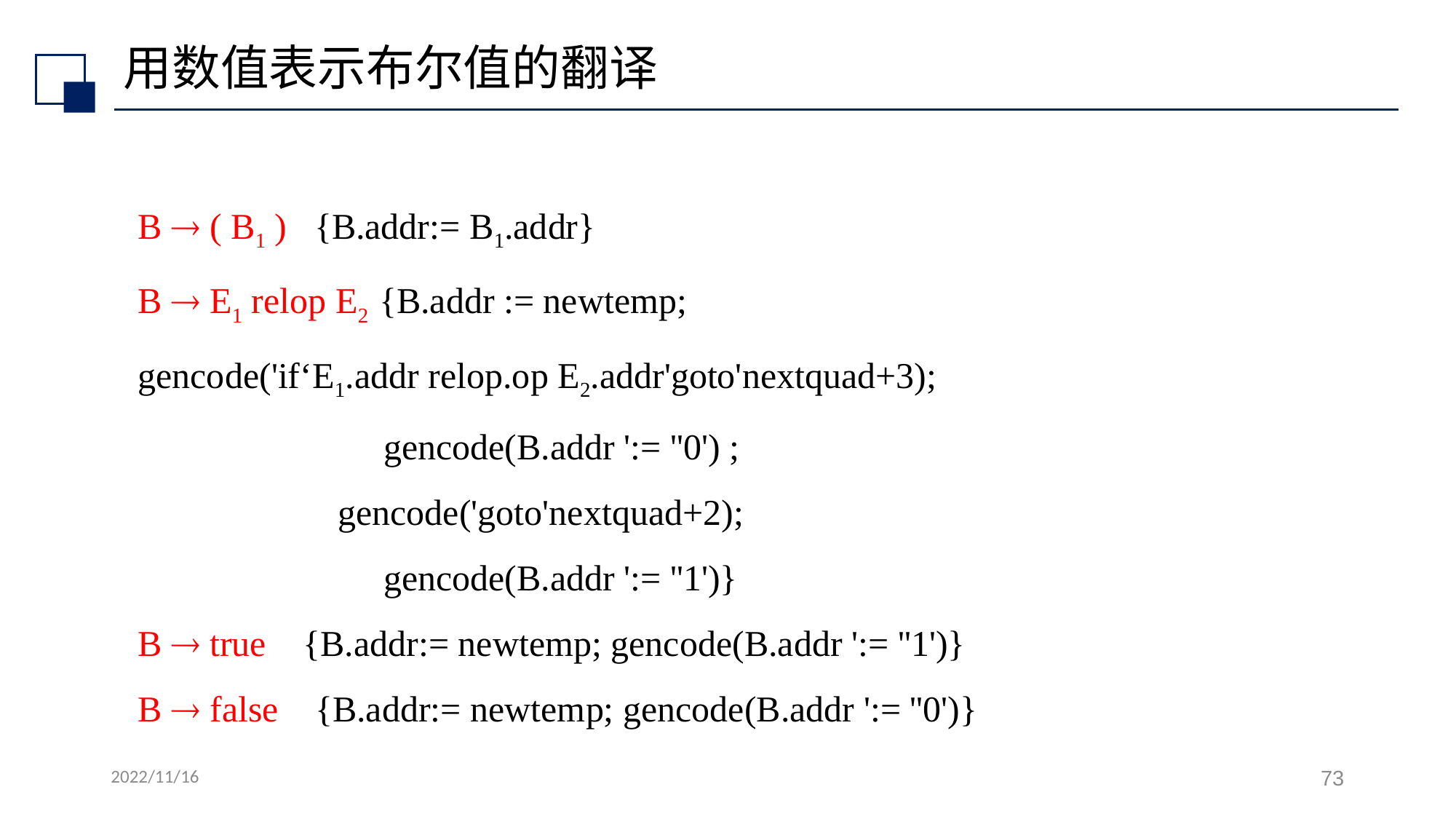

# 用数值表示布尔值的翻译
B → ( B1 )   {B.addr:= B1.addr}
B → E1 relop E2  {B.addr := newtemp;
gencode('if‘E1.addr relop.op E2.addr'goto'nextquad+3);
			gencode(B.addr ':= ''0') ;
                      gencode('goto'nextquad+2);
			gencode(B.addr ':= ''1')}
B → true    {B.addr:= newtemp; gencode(B.addr ':= ''1')}
B → false    {B.addr:= newtemp; gencode(B.addr ':= ''0')}
2022/11/16
73